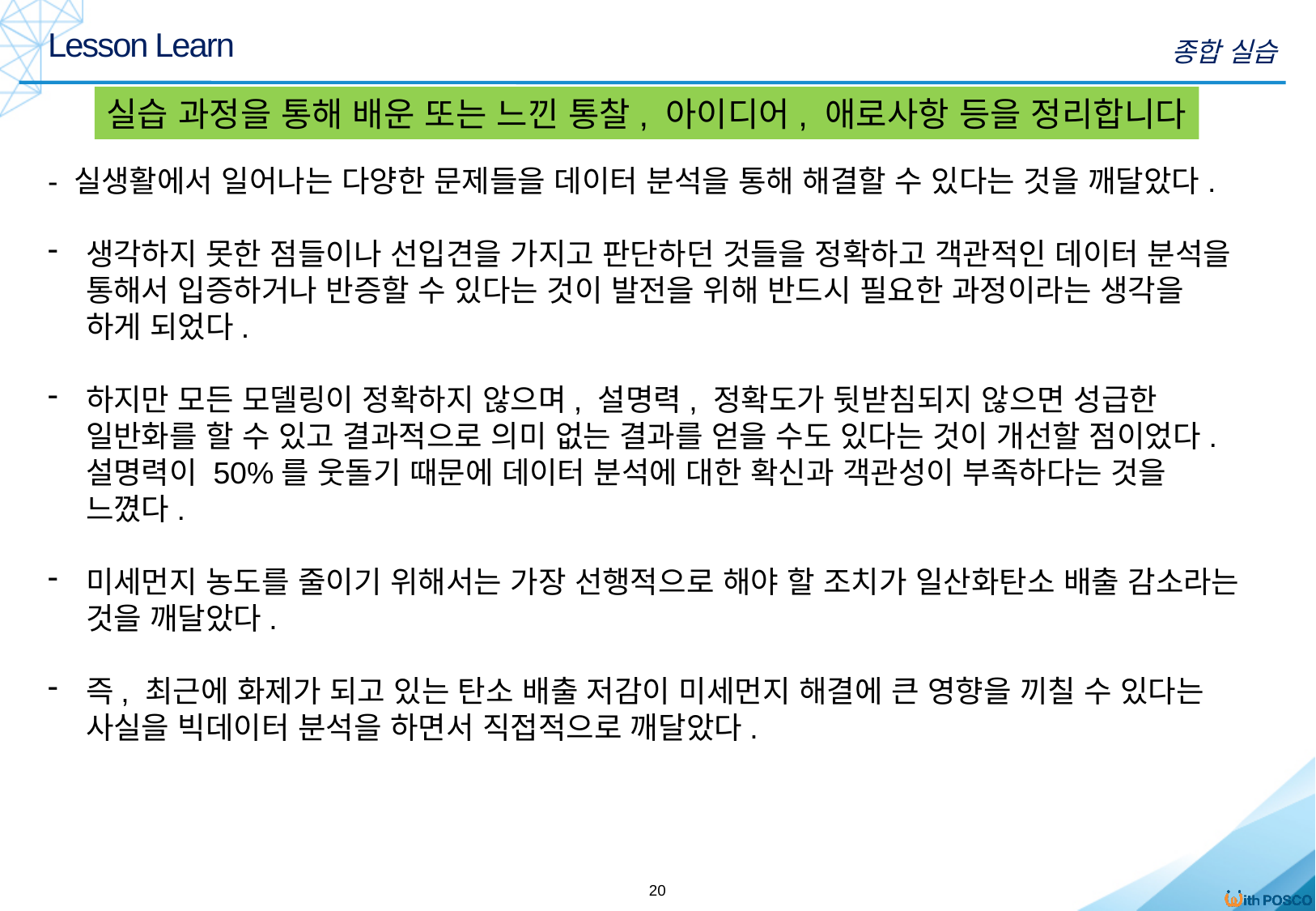

Lesson Learn
종합 실습
실습 과정을 통해 배운 또는 느낀 통찰, 아이디어, 애로사항 등을 정리합니다
- 실생활에서 일어나는 다양한 문제들을 데이터 분석을 통해 해결할 수 있다는 것을 깨달았다.

생각하지 못한 점들이나 선입견을 가지고 판단하던 것들을 정확하고 객관적인 데이터 분석을 통해서 입증하거나 반증할 수 있다는 것이 발전을 위해 반드시 필요한 과정이라는 생각을 하게 되었다.

하지만 모든 모델링이 정확하지 않으며, 설명력, 정확도가 뒷받침되지 않으면 성급한 일반화를 할 수 있고 결과적으로 의미 없는 결과를 얻을 수도 있다는 것이 개선할 점이었다. 설명력이 50%를 웃돌기 때문에 데이터 분석에 대한 확신과 객관성이 부족하다는 것을 느꼈다.

미세먼지 농도를 줄이기 위해서는 가장 선행적으로 해야 할 조치가 일산화탄소 배출 감소라는 것을 깨달았다.

즉, 최근에 화제가 되고 있는 탄소 배출 저감이 미세먼지 해결에 큰 영향을 끼칠 수 있다는 사실을 빅데이터 분석을 하면서 직접적으로 깨달았다.